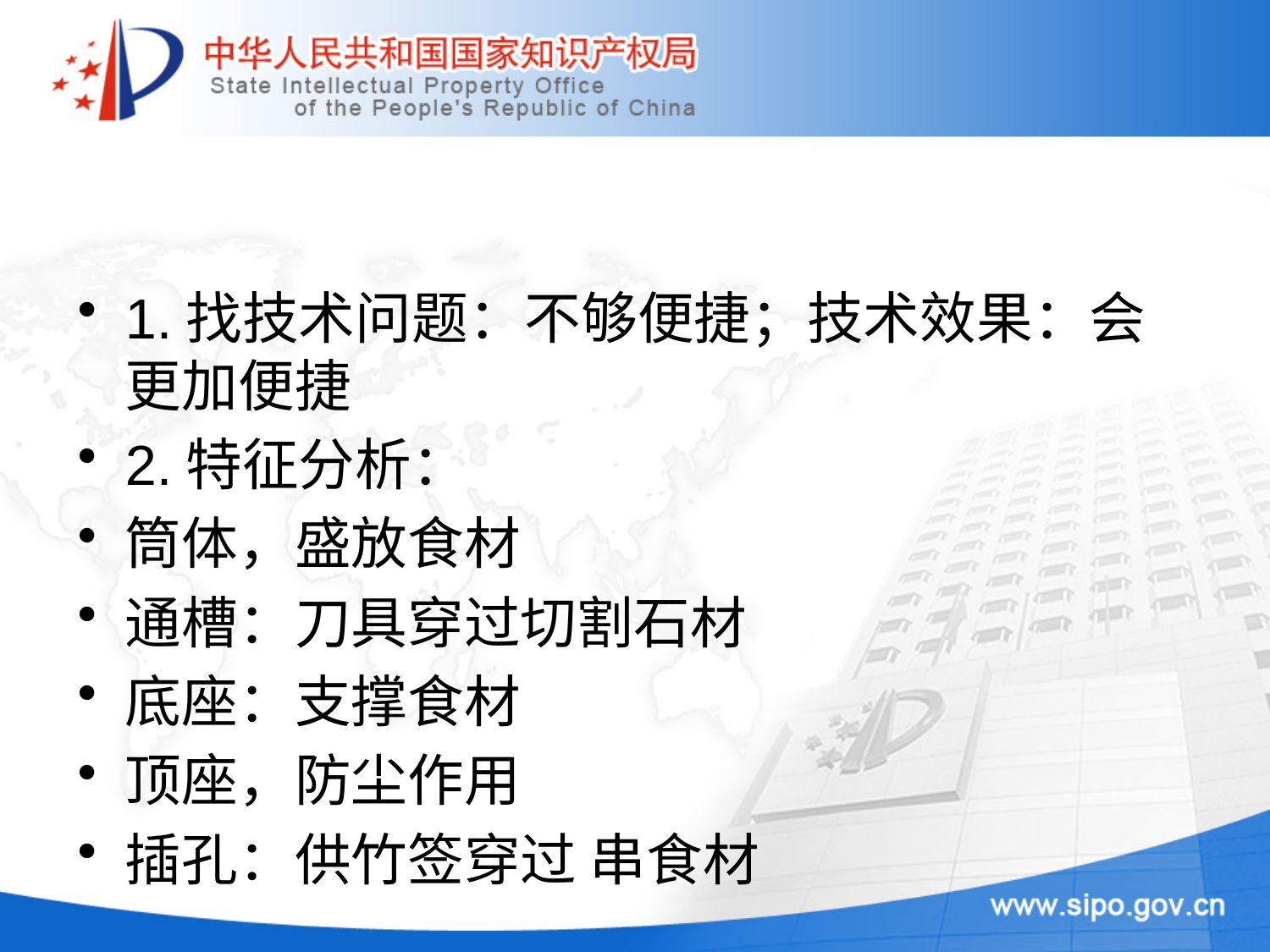

#
1.找技术问题：不够便捷；技术效果：会更加便捷
2.特征分析：
筒体，盛放食材
通槽：刀具穿过切割石材
底座：支撑食材
顶座，防尘作用
插孔：供竹签穿过 串食材